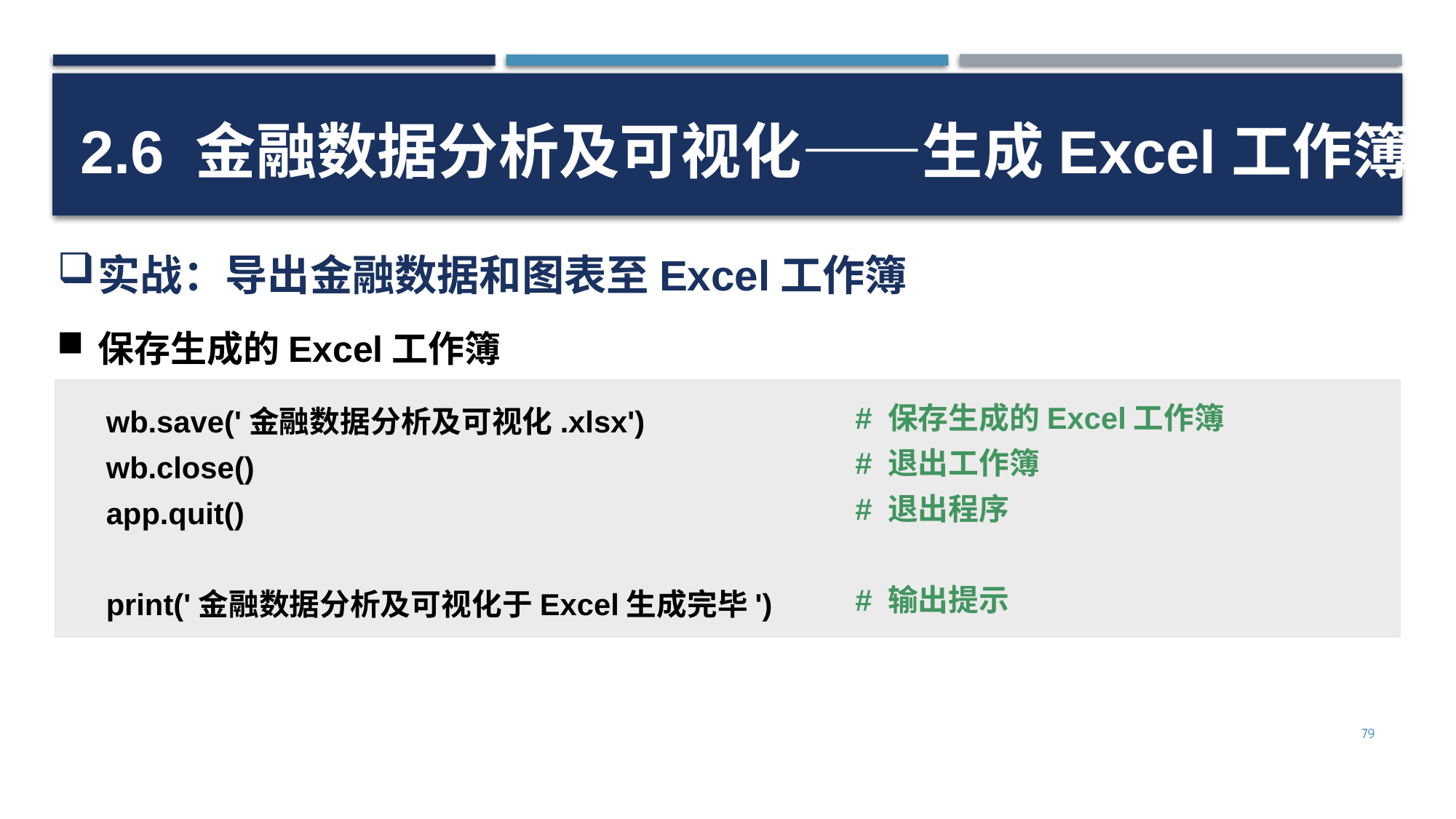

2.6 金融数据分析及可视化——生成Excel工作簿
实战：导出金融数据和图表至Excel工作簿
保存生成的Excel工作簿

# 保存生成的Excel工作簿
# 退出工作簿
# 退出程序

# 输出提示
wb.save('金融数据分析及可视化.xlsx')
wb.close()
app.quit()

print('金融数据分析及可视化于Excel生成完毕')
79